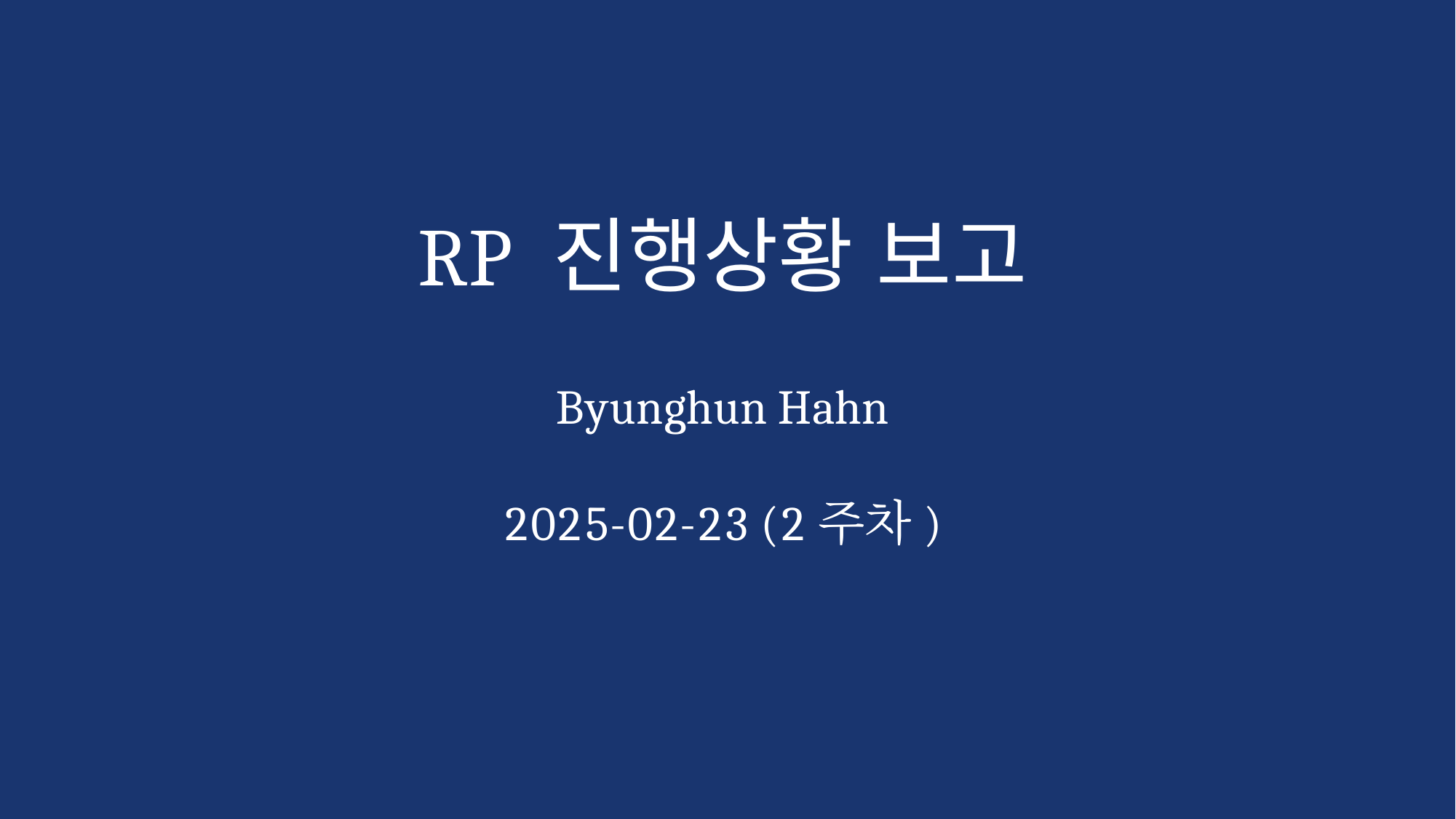

RP 진행상황 보고
Byunghun Hahn

2025-02-23 (2주차)